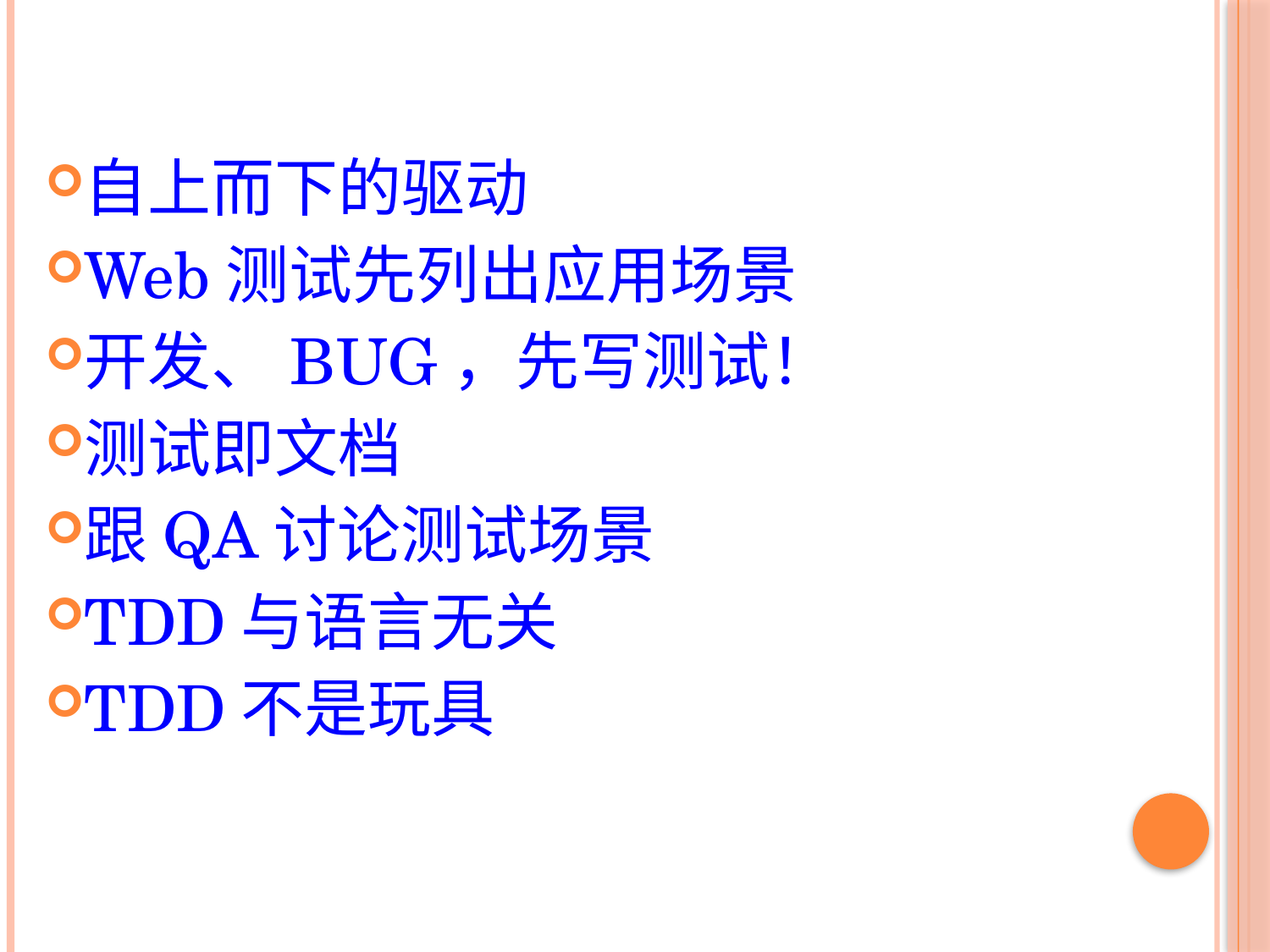

自上而下的驱动
Web测试先列出应用场景
开发、BUG，先写测试！
测试即文档
跟QA讨论测试场景
TDD与语言无关
TDD不是玩具